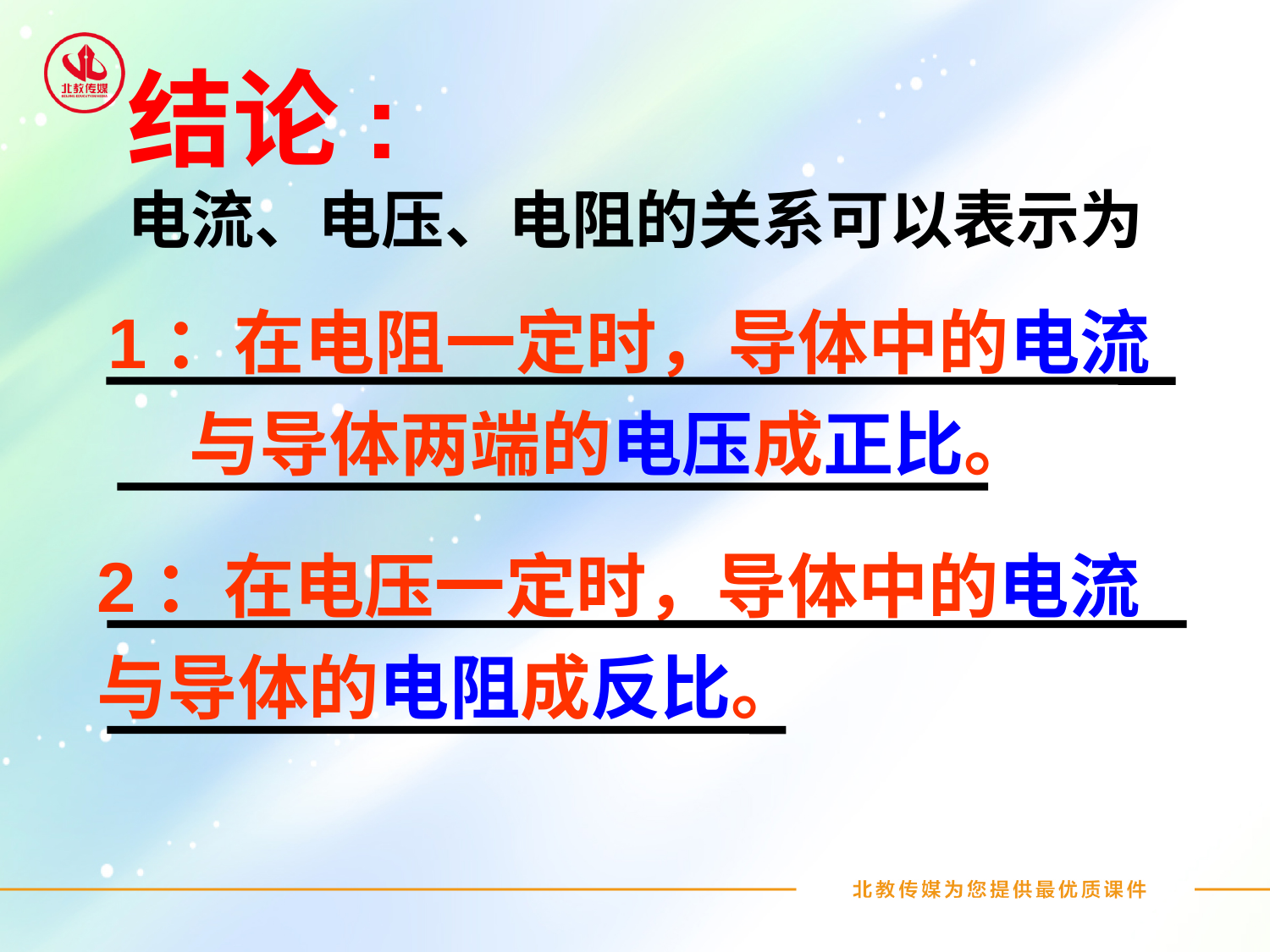

结论:
电流、电压、电阻的关系可以表示为
1：在电阻一定时，导体中的电流
    与导体两端的电压成正比。

2：在电压一定时，导体中的电流
与导体的电阻成反比。